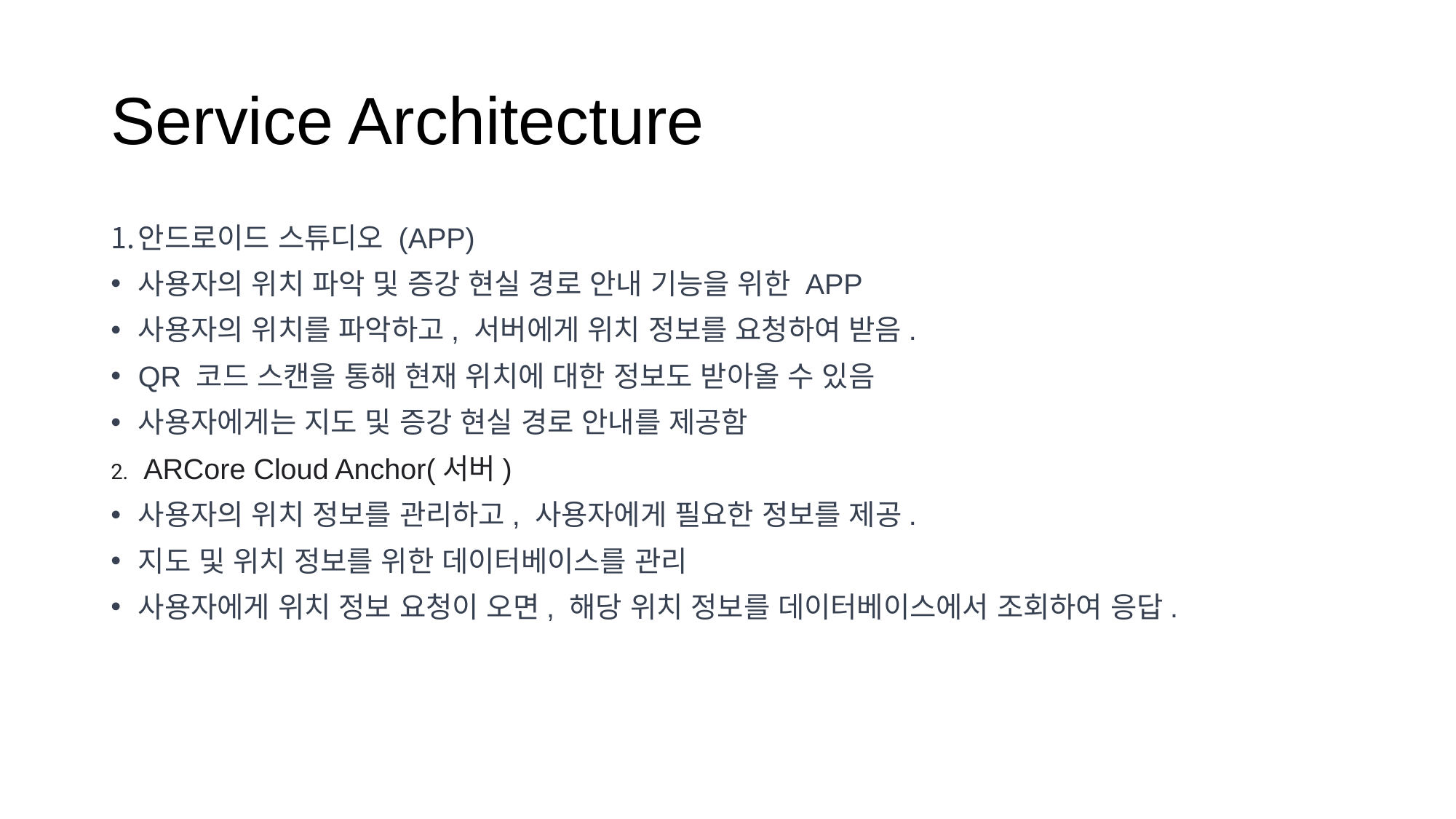

# Service Architecture
안드로이드 스튜디오 (APP)
사용자의 위치 파악 및 증강 현실 경로 안내 기능을 위한 APP
사용자의 위치를 파악하고, 서버에게 위치 정보를 요청하여 받음.
QR 코드 스캔을 통해 현재 위치에 대한 정보도 받아올 수 있음
사용자에게는 지도 및 증강 현실 경로 안내를 제공함
 ARCore Cloud Anchor(서버)
사용자의 위치 정보를 관리하고, 사용자에게 필요한 정보를 제공.
지도 및 위치 정보를 위한 데이터베이스를 관리
사용자에게 위치 정보 요청이 오면, 해당 위치 정보를 데이터베이스에서 조회하여 응답.